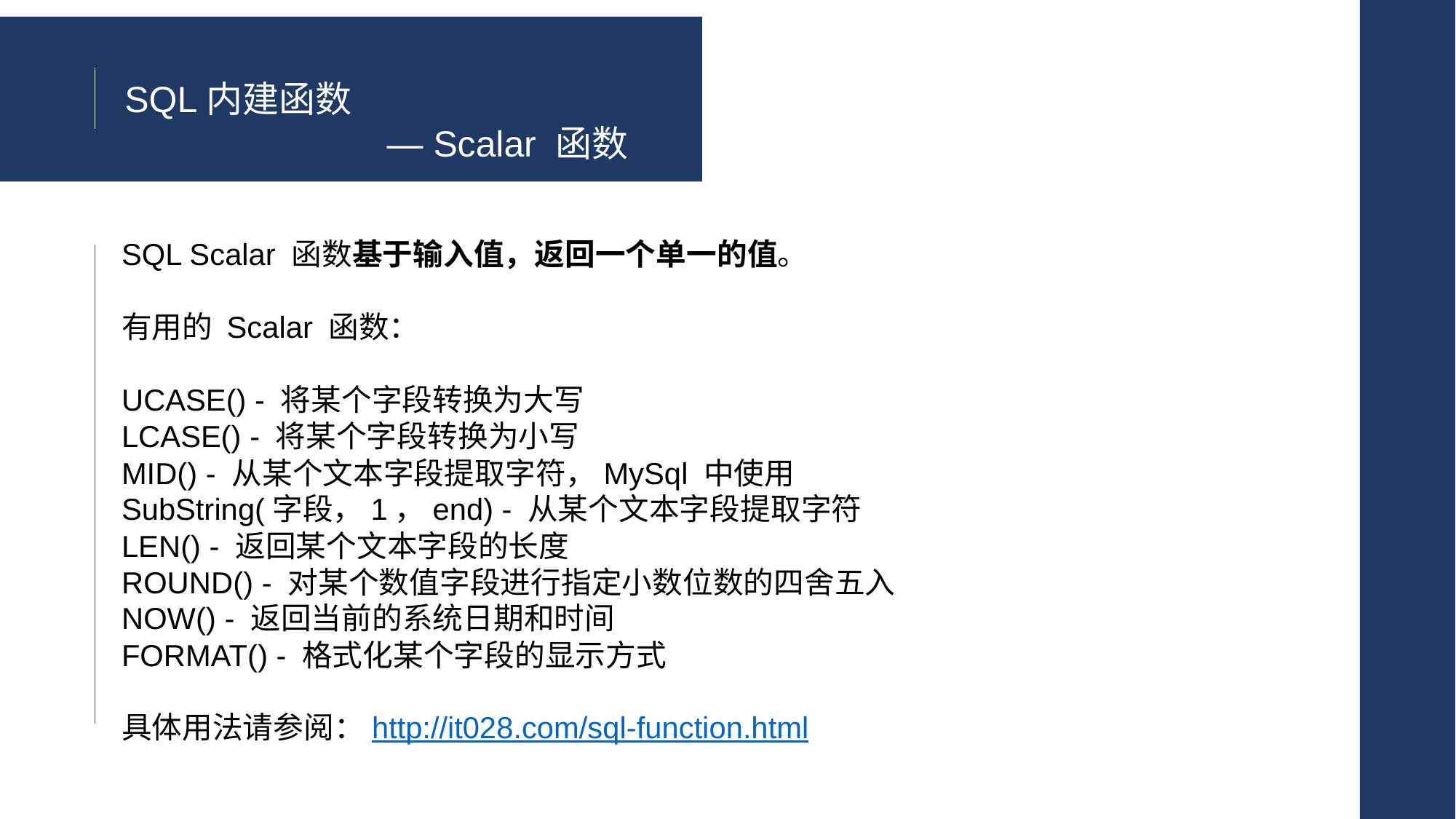

SQL内建函数
— Scalar 函数
SQL Scalar 函数基于输入值，返回一个单一的值。

有用的 Scalar 函数：

UCASE() - 将某个字段转换为大写
LCASE() - 将某个字段转换为小写
MID() - 从某个文本字段提取字符，MySql 中使用
SubString(字段，1，end) - 从某个文本字段提取字符
LEN() - 返回某个文本字段的长度
ROUND() - 对某个数值字段进行指定小数位数的四舍五入
NOW() - 返回当前的系统日期和时间
FORMAT() - 格式化某个字段的显示方式

具体用法请参阅：http://it028.com/sql-function.html